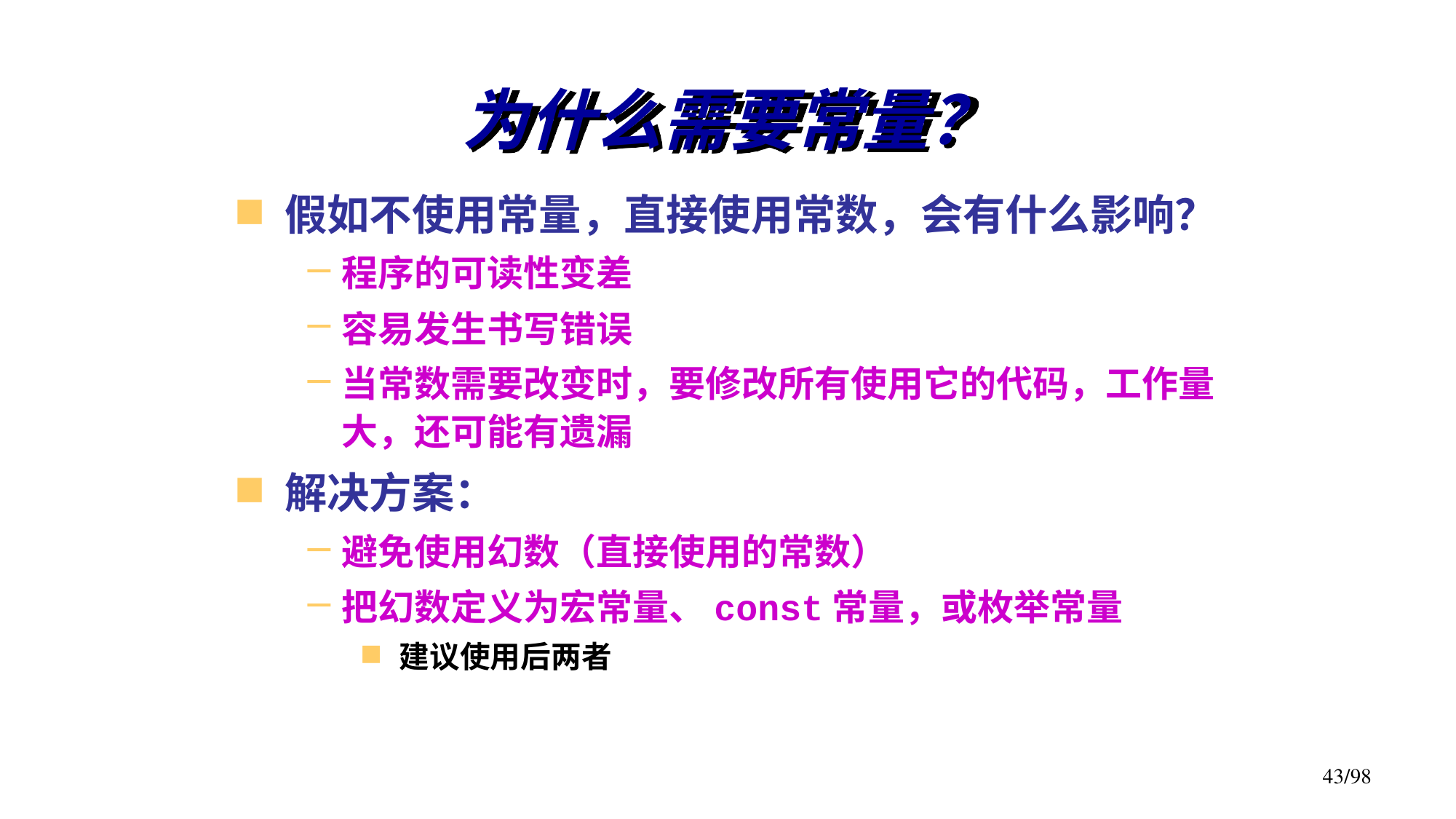

# 为什么需要常量？
假如不使用常量，直接使用常数，会有什么影响？
程序的可读性变差
容易发生书写错误
当常数需要改变时，要修改所有使用它的代码，工作量大，还可能有遗漏
解决方案：
避免使用幻数（直接使用的常数）
把幻数定义为宏常量、const常量，或枚举常量
建议使用后两者